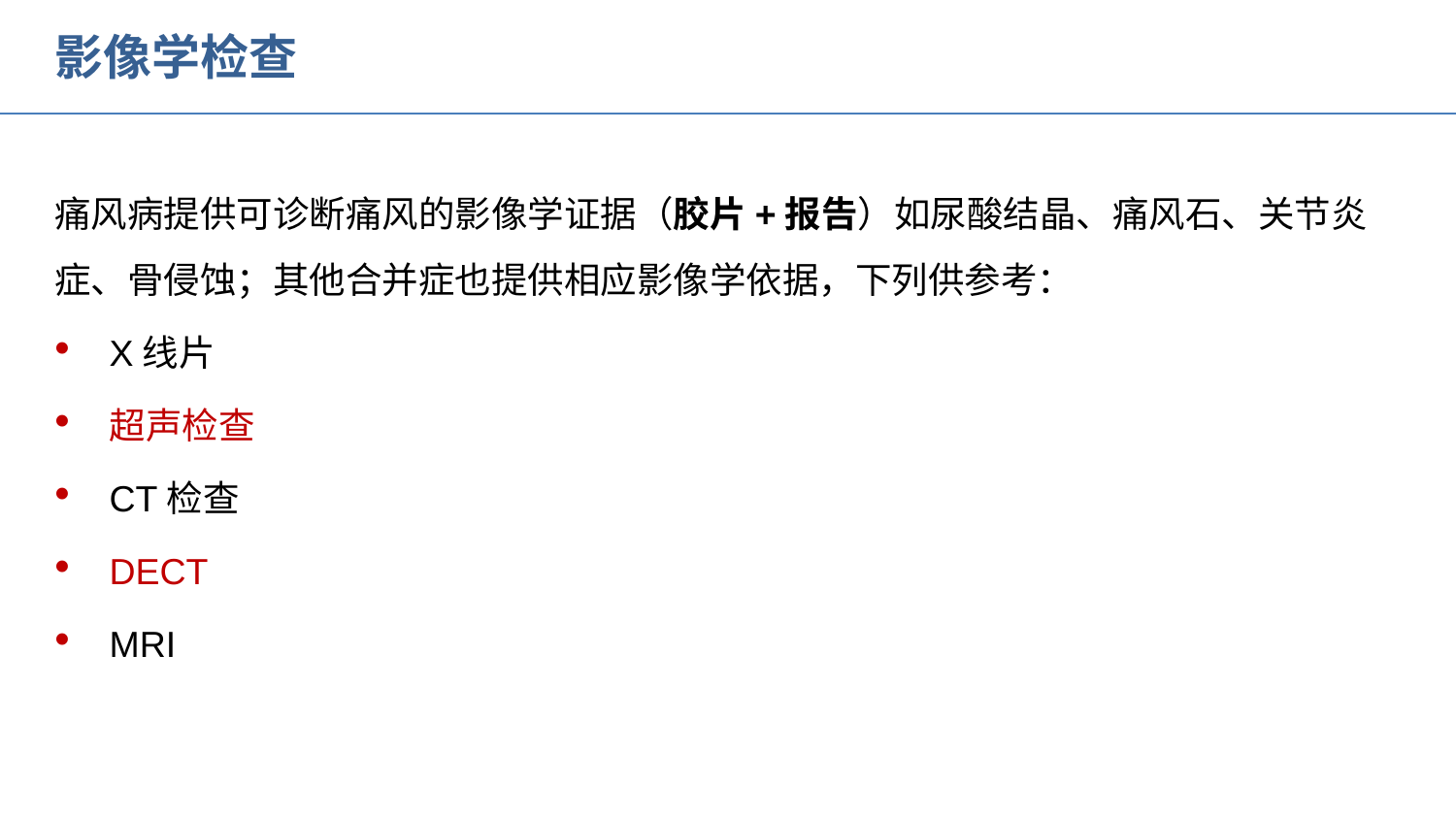

影像学检查
痛风病提供可诊断痛风的影像学证据（胶片+报告）如尿酸结晶、痛风石、关节炎症、骨侵蚀；其他合并症也提供相应影像学依据，下列供参考：
X线片
超声检查
CT检查
DECT
MRI